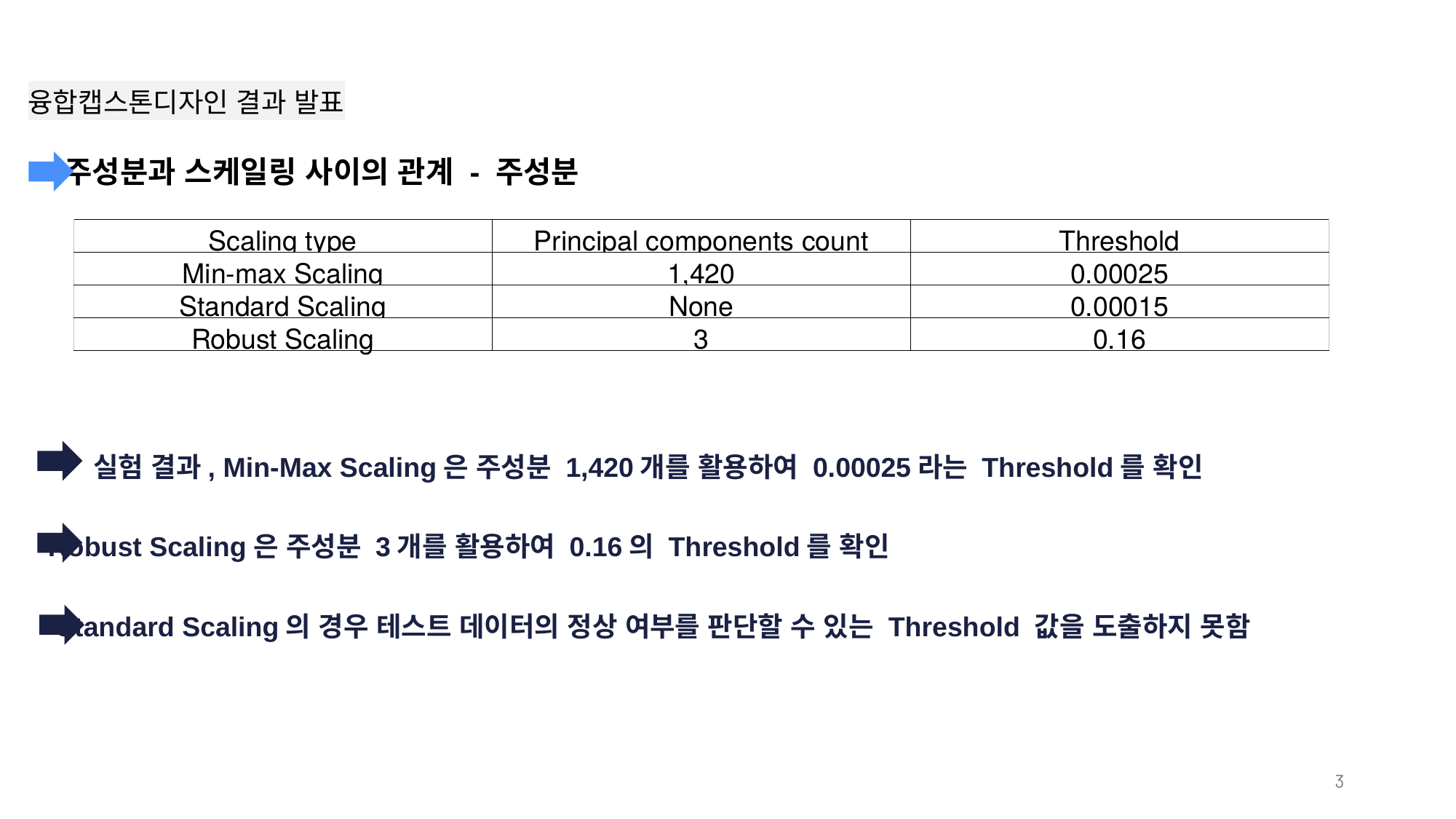

융합캡스톤디자인 결과 발표
주성분과 스케일링 사이의 관계 - 주성분

| Scaling type | Principal components count | Threshold |
| --- | --- | --- |
| Min-max Scaling | 1,420 | 0.00025 |
| Standard Scaling | None | 0.00015 |
| Robust Scaling | 3 | 0.16 |

실험 결과, Min-Max Scaling은 주성분 1,420개를 활용하여 0.00025라는 Threshold를 확인

Robust Scaling은 주성분 3개를 활용하여 0.16의 Threshold를 확인
Standard Scaling의 경우 테스트 데이터의 정상 여부를 판단할 수 있는 Threshold 값을 도출하지 못함

3